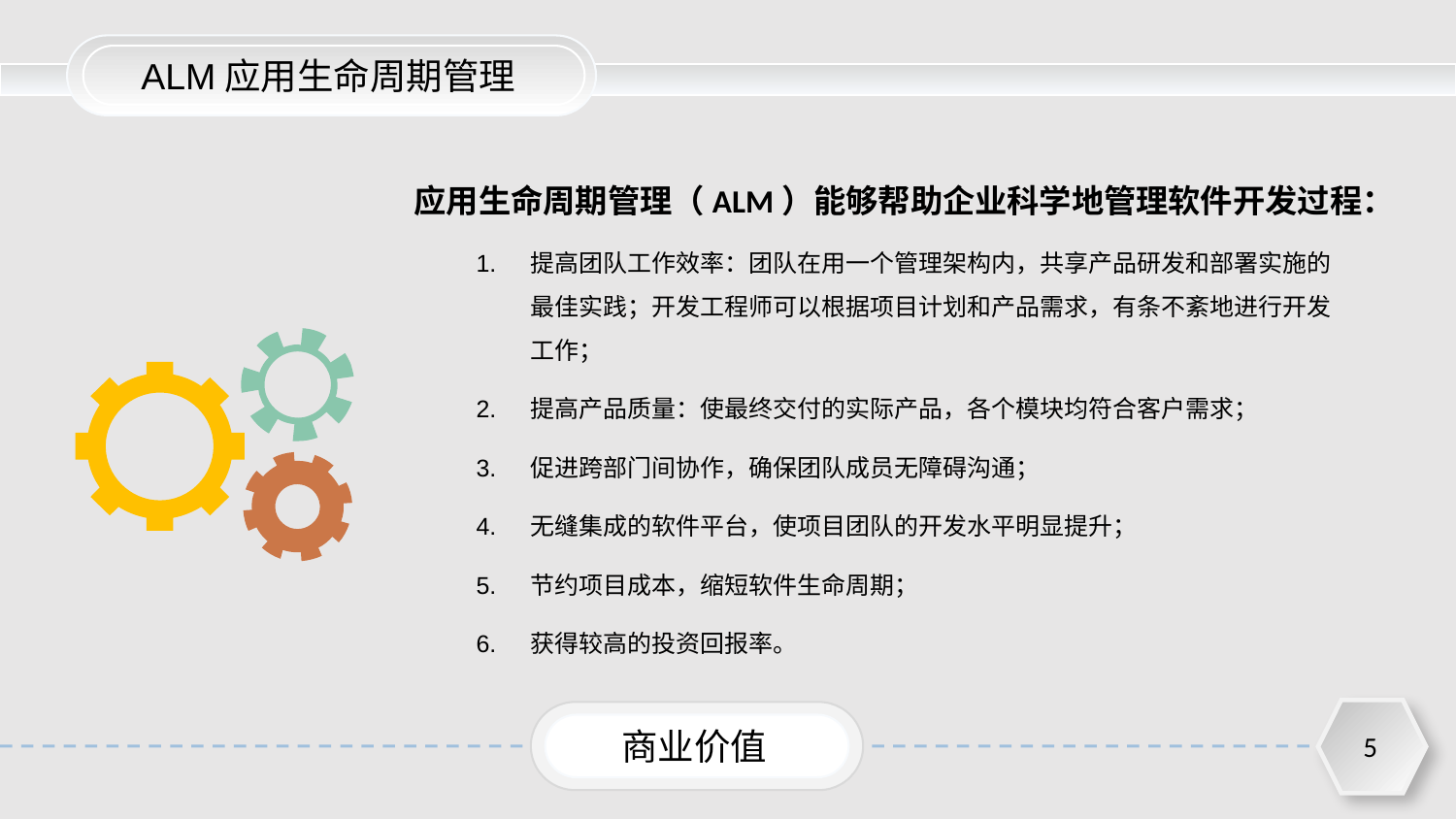

ALM应用生命周期管理
应用生命周期管理（ALM）能够帮助企业科学地管理软件开发过程：
提高团队工作效率：团队在用一个管理架构内，共享产品研发和部署实施的最佳实践；开发工程师可以根据项目计划和产品需求，有条不紊地进行开发工作；
提高产品质量：使最终交付的实际产品，各个模块均符合客户需求；
促进跨部门间协作，确保团队成员无障碍沟通；
无缝集成的软件平台，使项目团队的开发水平明显提升；
节约项目成本，缩短软件生命周期；
获得较高的投资回报率。

   商业价值